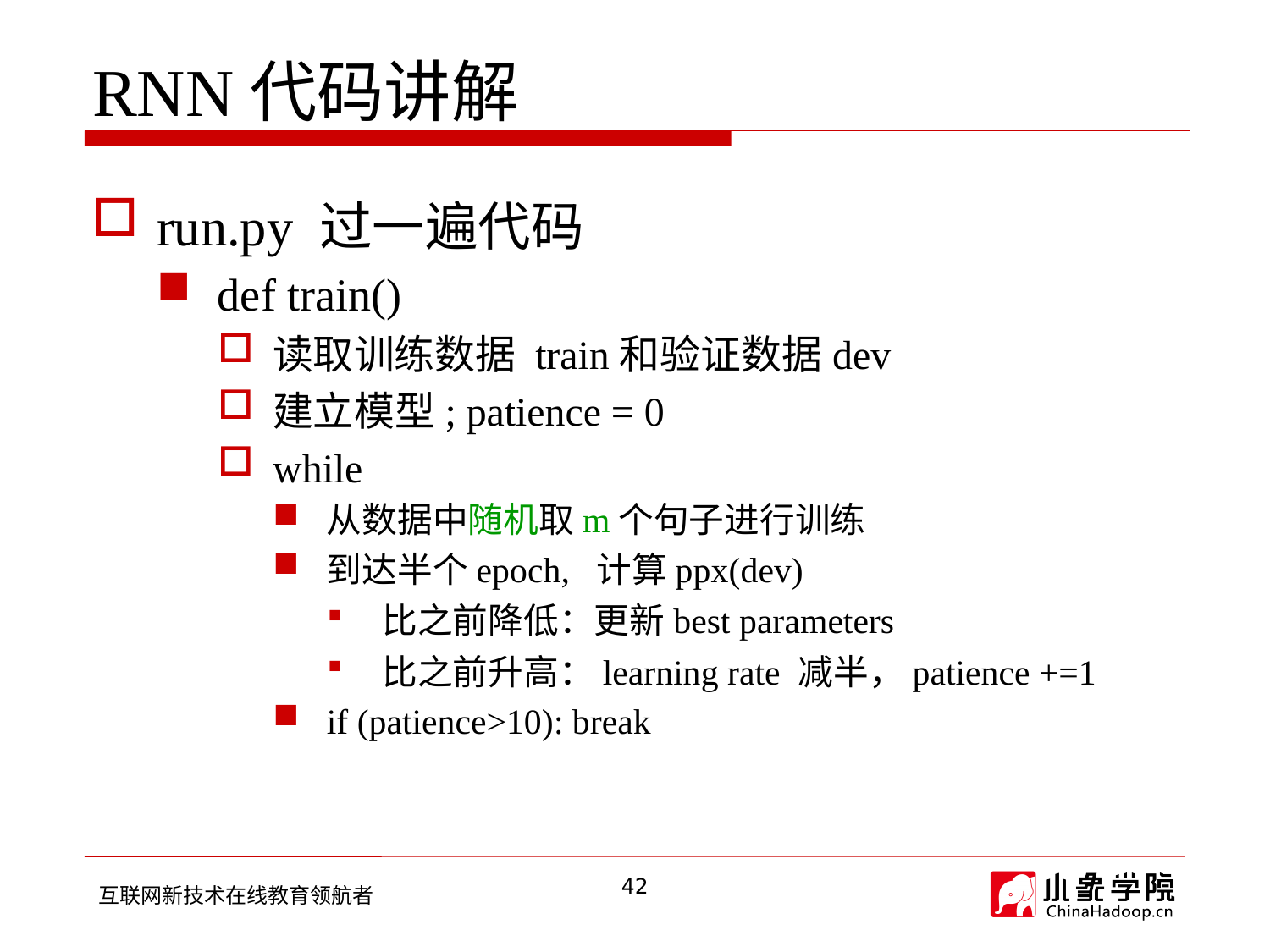

# RNN代码讲解
run.py 过一遍代码
def train()
读取训练数据 train和验证数据dev
建立模型; patience = 0
while
从数据中随机取m个句子进行训练
到达半个epoch,  计算ppx(dev)
比之前降低：更新best parameters
比之前升高：learning rate 减半，patience +=1
if (patience>10): break

42